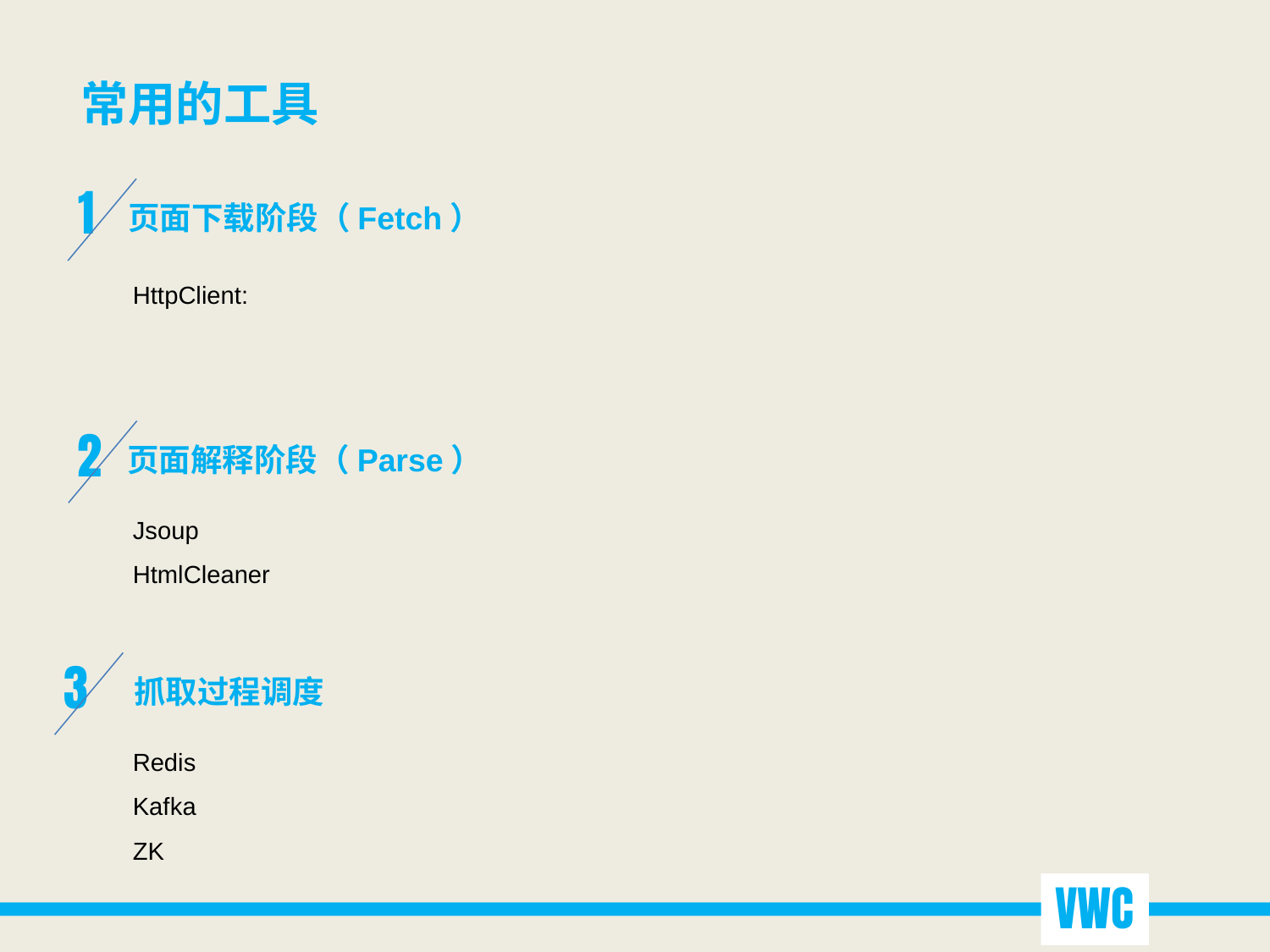

常用的工具
1
页面下载阶段（Fetch）
HttpClient:
2
页面解释阶段（Parse）
Jsoup
HtmlCleaner
3
抓取过程调度
Redis
Kafka
ZK